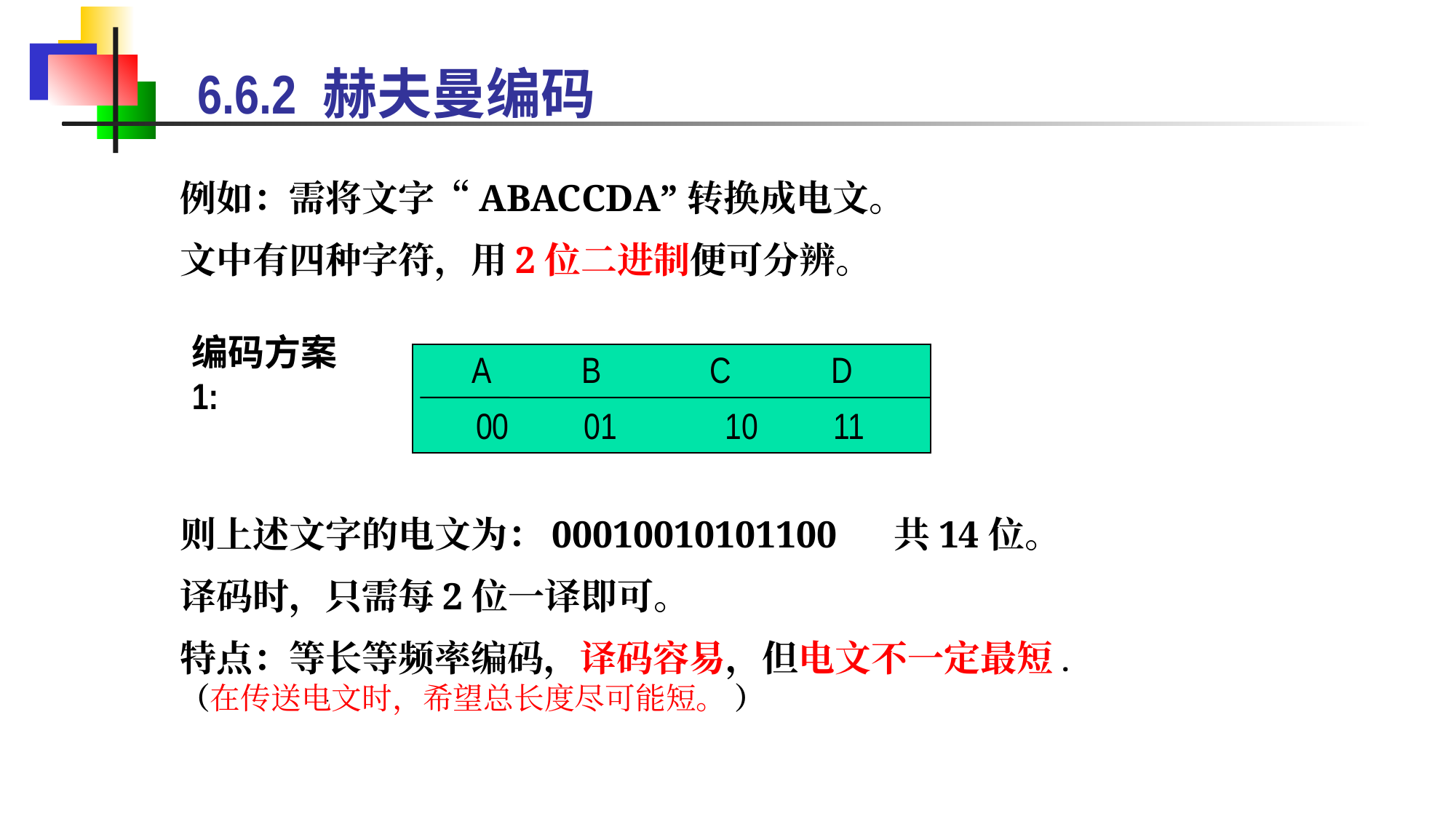

6.6.2 赫夫曼编码
例如：需将文字“ABACCDA”转换成电文。
文中有四种字符，用2位二进制便可分辨。
编码方案1:
   A           B             C            D

00         01             10         11
则上述文字的电文为：00010010101100     共14位。
译码时，只需每2位一译即可。
特点：等长等频率编码，译码容易，但电文不一定最短.（在传送电文时，希望总长度尽可能短。 ）